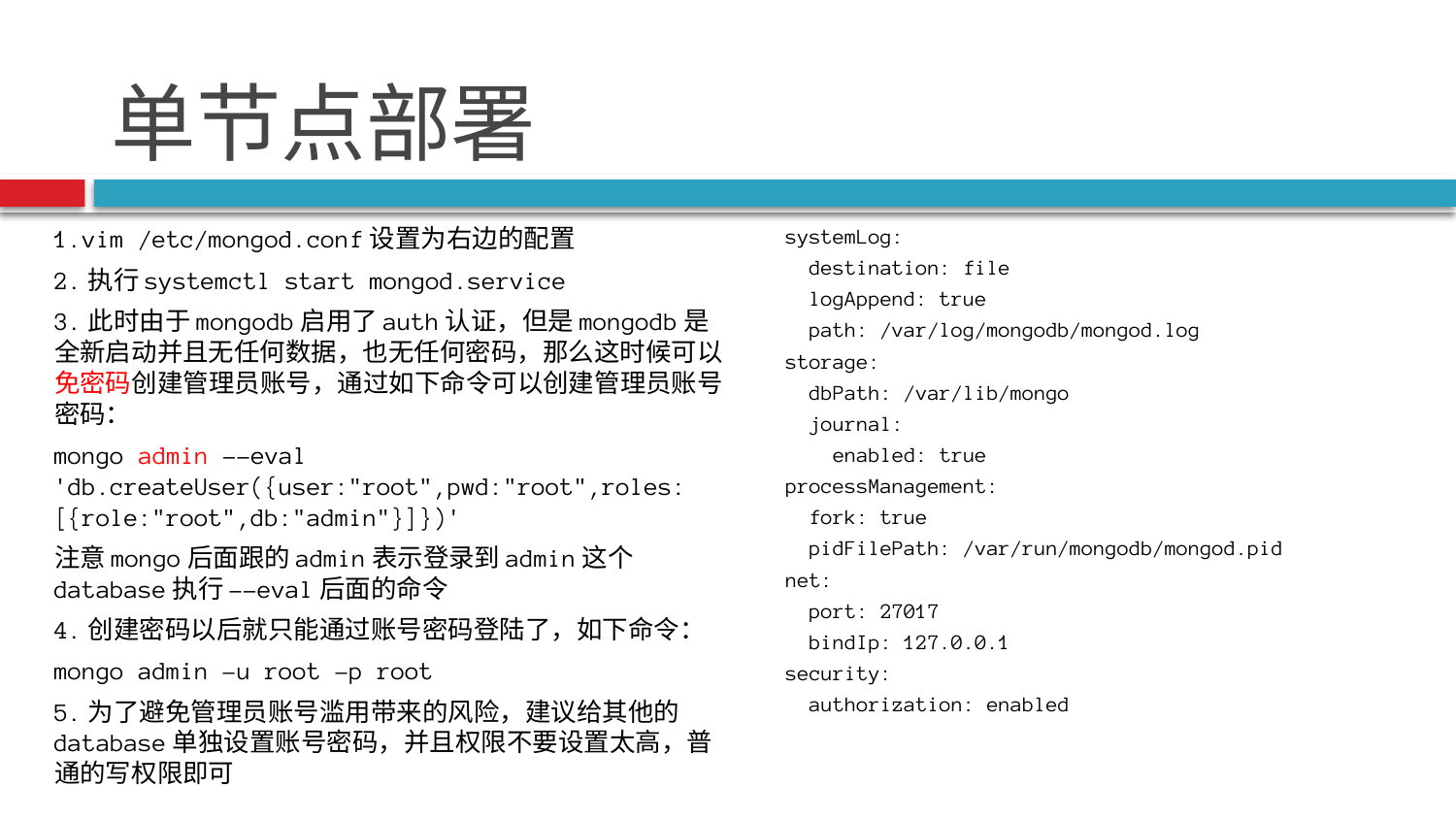

# 单节点部署
1.vim /etc/mongod.conf设置为右边的配置
2.执行systemctl start mongod.service
3.此时由于mongodb启用了auth认证，但是mongodb是全新启动并且无任何数据，也无任何密码，那么这时候可以免密码创建管理员账号，通过如下命令可以创建管理员账号密码：
mongo admin --eval 'db.createUser({user:"root",pwd:"root",roles:[{role:"root",db:"admin"}]})'
注意mongo后面跟的admin表示登录到admin这个database执行--eval后面的命令
4.创建密码以后就只能通过账号密码登陆了，如下命令：
mongo admin –u root –p root
5.为了避免管理员账号滥用带来的风险，建议给其他的database单独设置账号密码，并且权限不要设置太高，普通的写权限即可
systemLog:
  destination: file
  logAppend: true
  path: /var/log/mongodb/mongod.log
storage:
  dbPath: /var/lib/mongo
  journal:
    enabled: true
processManagement:
  fork: true
  pidFilePath: /var/run/mongodb/mongod.pid
net:
  port: 27017
  bindIp: 127.0.0.1
security:
  authorization: enabled